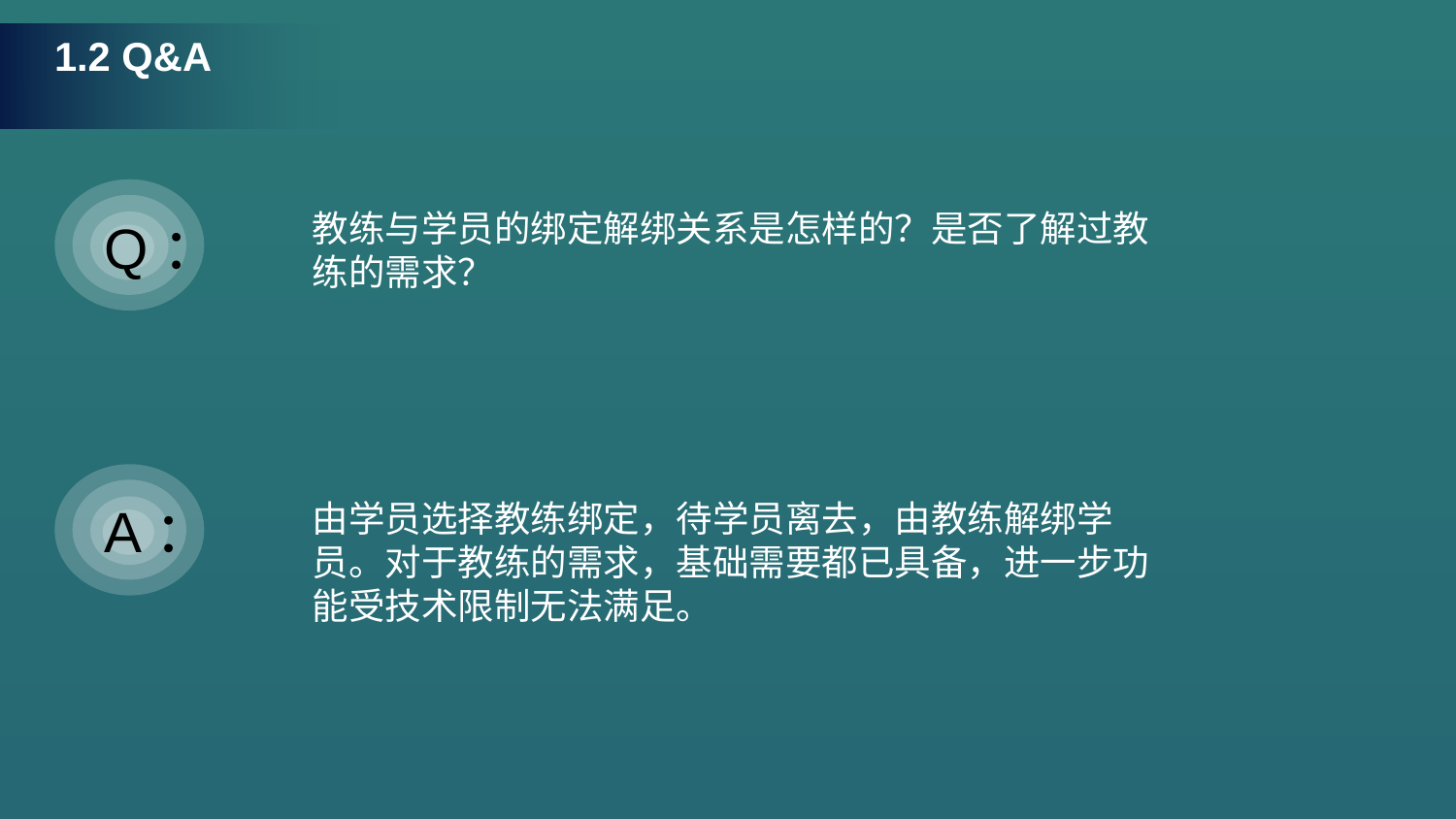

1.2 Q&A

教练与学员的绑定解绑关系是怎样的？是否了解过教练的需求？
Q：

由学员选择教练绑定，待学员离去，由教练解绑学员。对于教练的需求，基础需要都已具备，进一步功能受技术限制无法满足。
A：